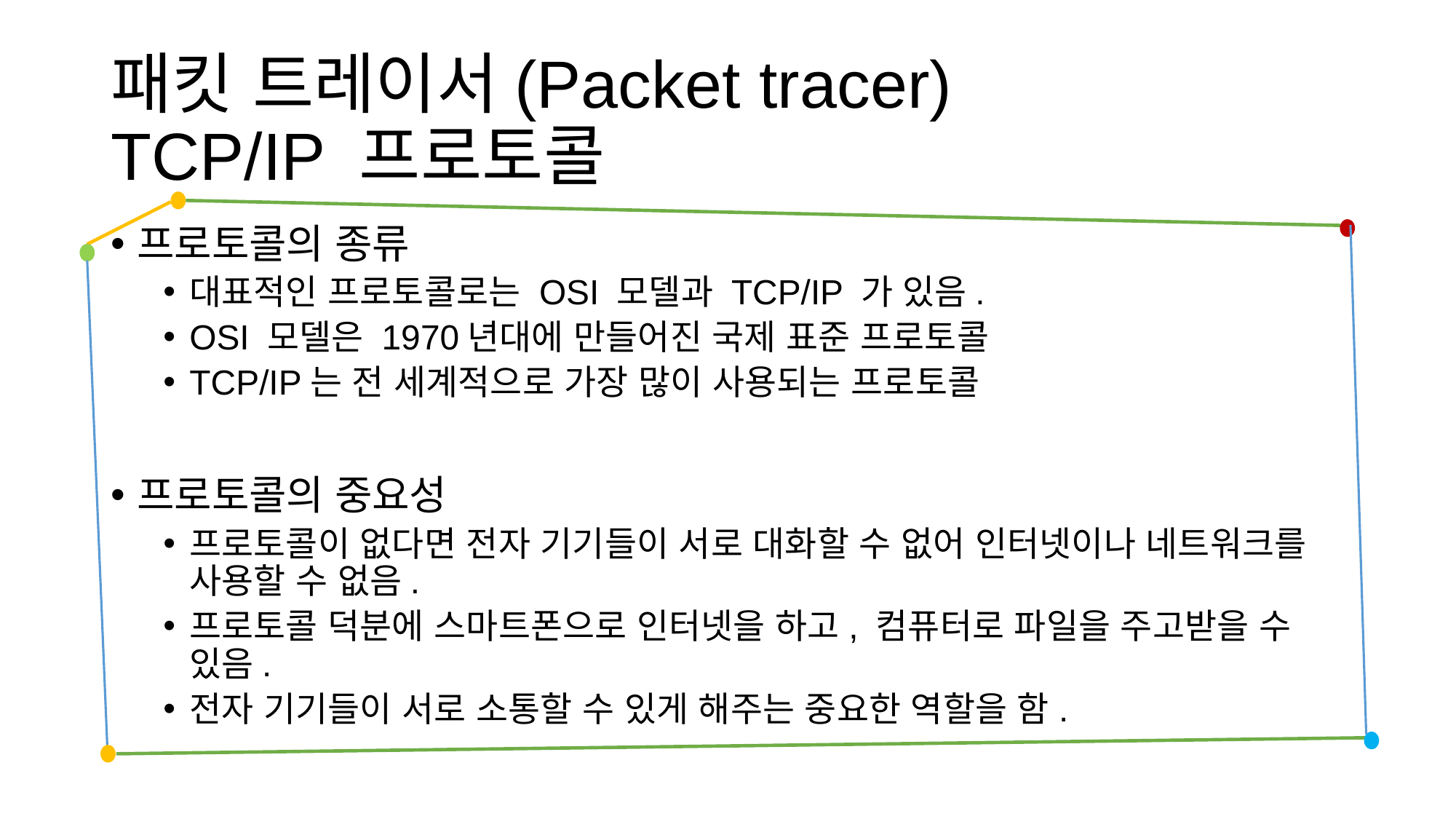

# 패킷 트레이서(Packet tracer) TCP/IP 프로토콜

프로토콜의 종류
대표적인 프로토콜로는 OSI 모델과 TCP/IP 가 있음.
OSI 모델은 1970년대에 만들어진 국제 표준 프로토콜
TCP/IP는 전 세계적으로 가장 많이 사용되는 프로토콜

프로토콜의 중요성
프로토콜이 없다면 전자 기기들이 서로 대화할 수 없어 인터넷이나 네트워크를 사용할 수 없음.
프로토콜 덕분에 스마트폰으로 인터넷을 하고, 컴퓨터로 파일을 주고받을 수 있음.
전자 기기들이 서로 소통할 수 있게 해주는 중요한 역할을 함.